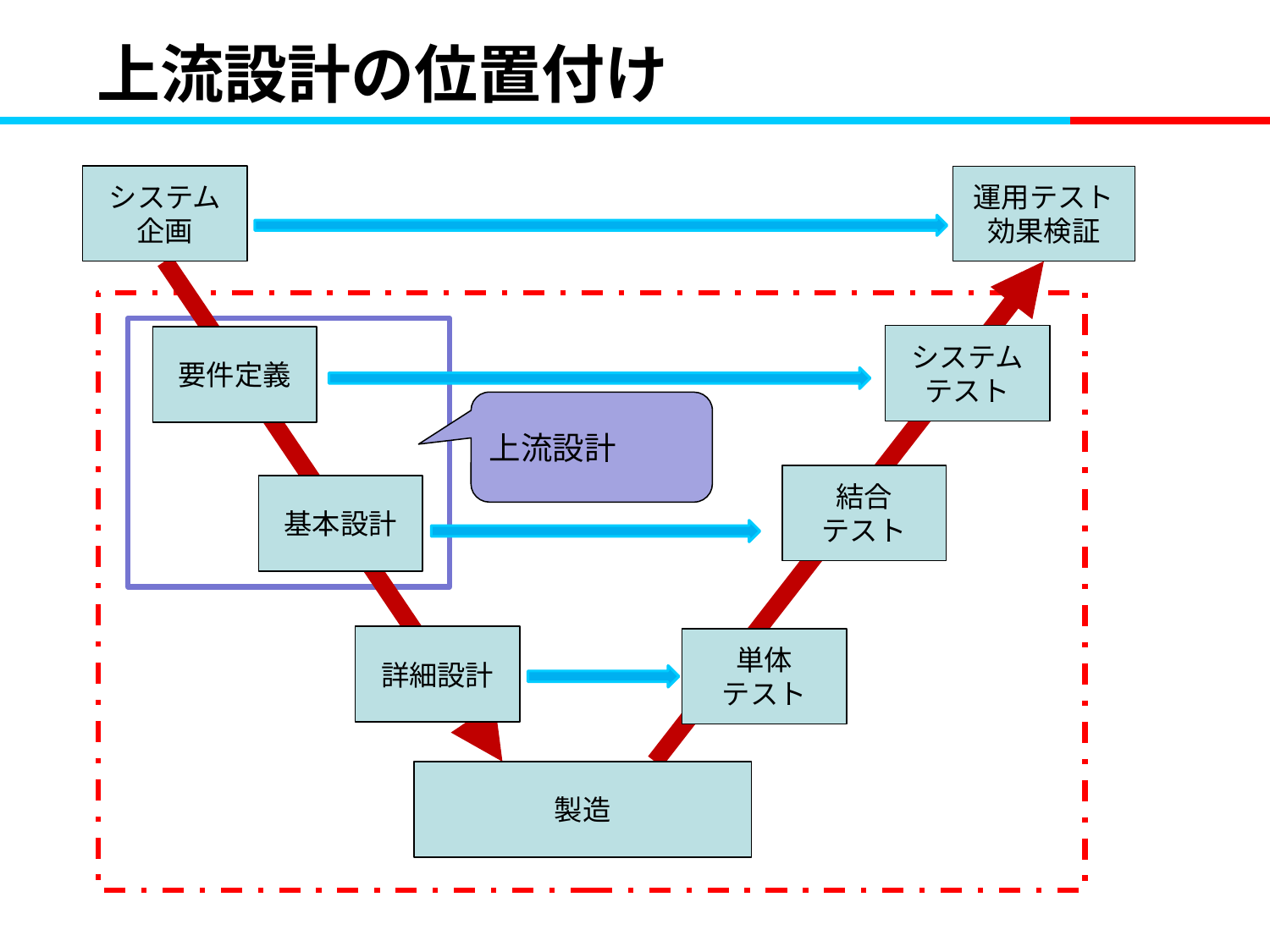

上流設計の位置付け
システム
企画
運用テスト
効果検証

システムテスト
要件定義

上流設計
結合
テスト
基本設計

詳細設計
単体
テスト

製造